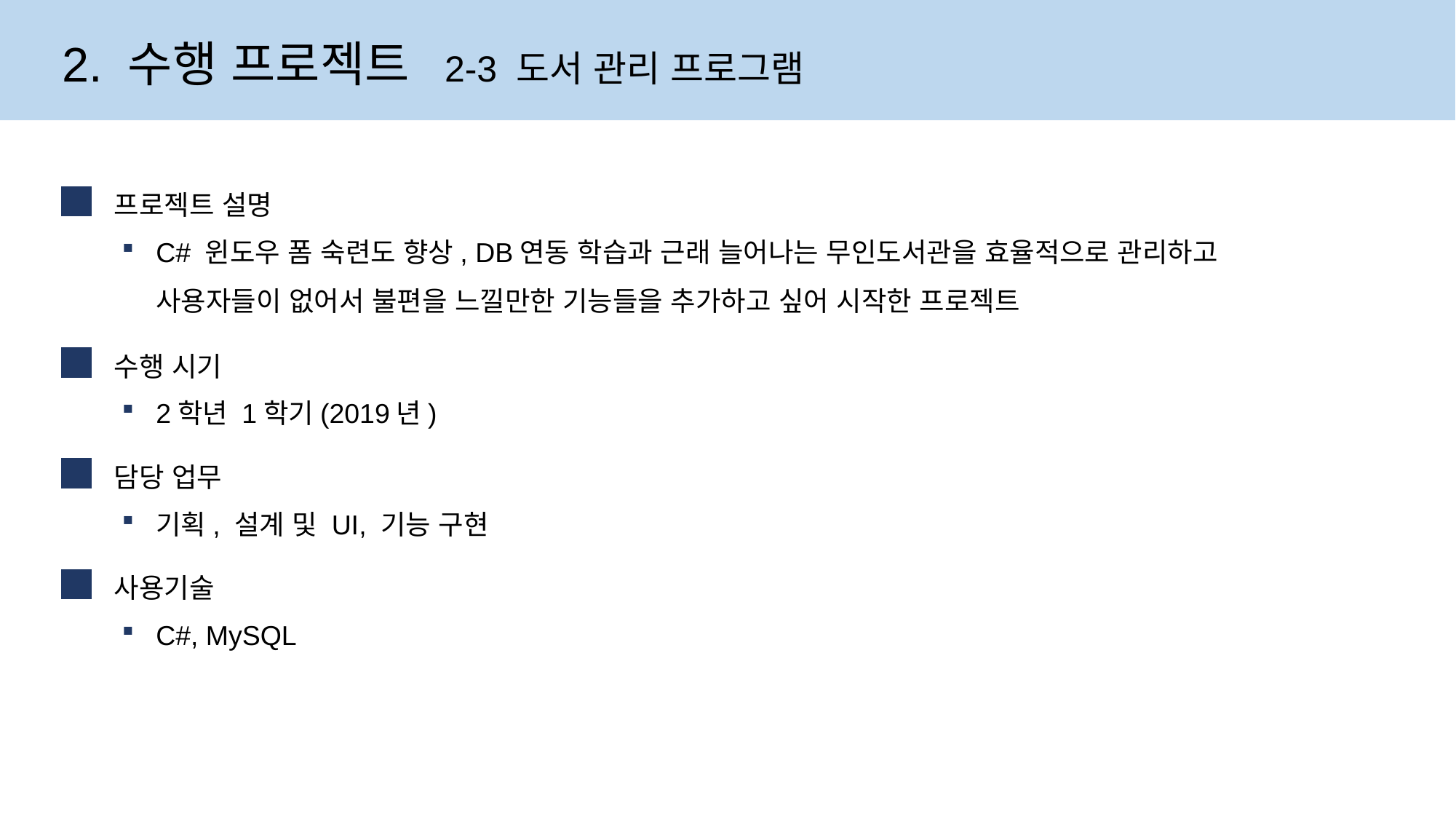

# 2. 수행 프로젝트 2-3 도서 관리 프로그램
프로젝트 설명

C# 윈도우 폼 숙련도 향상, DB연동 학습과 근래 늘어나는 무인도서관을 효율적으로 관리하고 사용자들이 없어서 불편을 느낄만한 기능들을 추가하고 싶어 시작한 프로젝트
수행 시기

2학년 1학기(2019년)
담당 업무

기획, 설계 및 UI, 기능 구현
사용기술

C#, MySQL